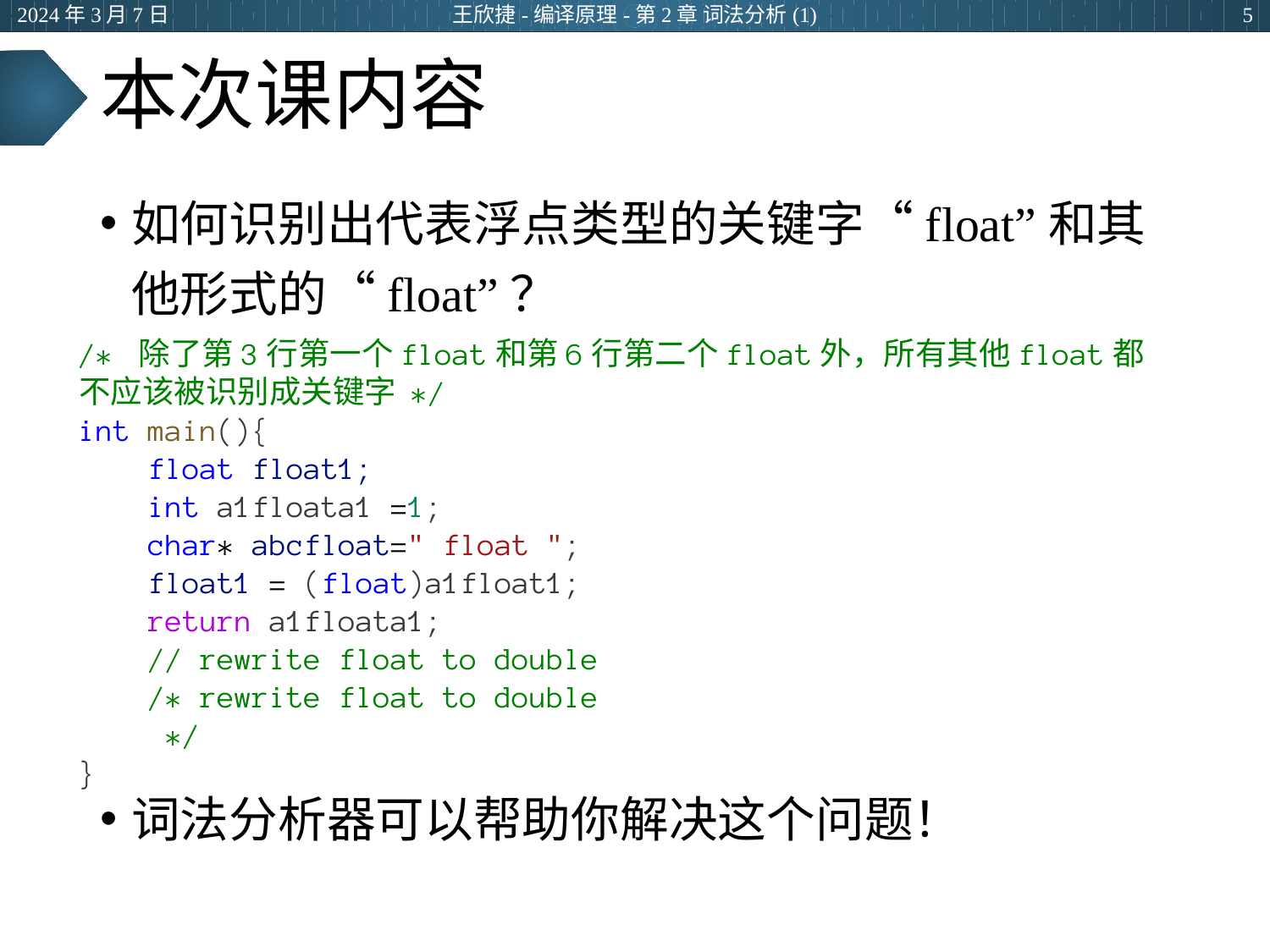

2024年3月7日
王欣捷-编译原理-第2章 词法分析(1)
5
# 本次课内容
如何识别出代表浮点类型的关键字“float”和其他形式的“float”？

词法分析器可以帮助你解决这个问题！
/* 除了第3行第一个float和第6行第二个float外，所有其他float都不应该被识别成关键字 */
int main(){
    float float1;
    int a1floata1 =1;
    char* abcfloat=" float ";
    float1 = (float)a1float1;
    return a1floata1;
    // rewrite float to double
    /* rewrite float to double
     */
}